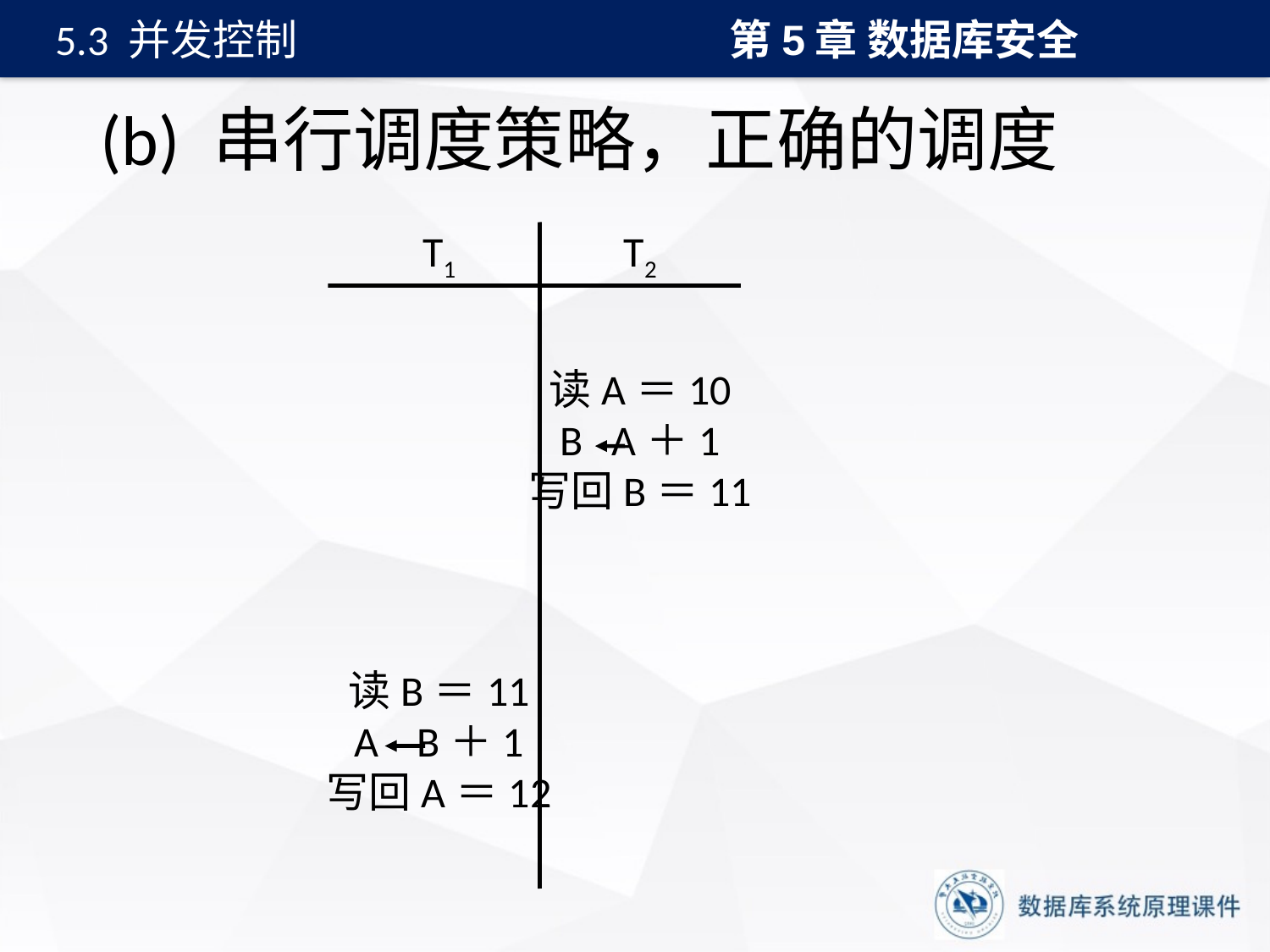

第5章 数据库安全
5.3 并发控制
# (b) 串行调度策略，正确的调度
T1

T2

读A＝10
B   A＋1
写回B＝11

读B＝11
A    B＋1
写回A＝12